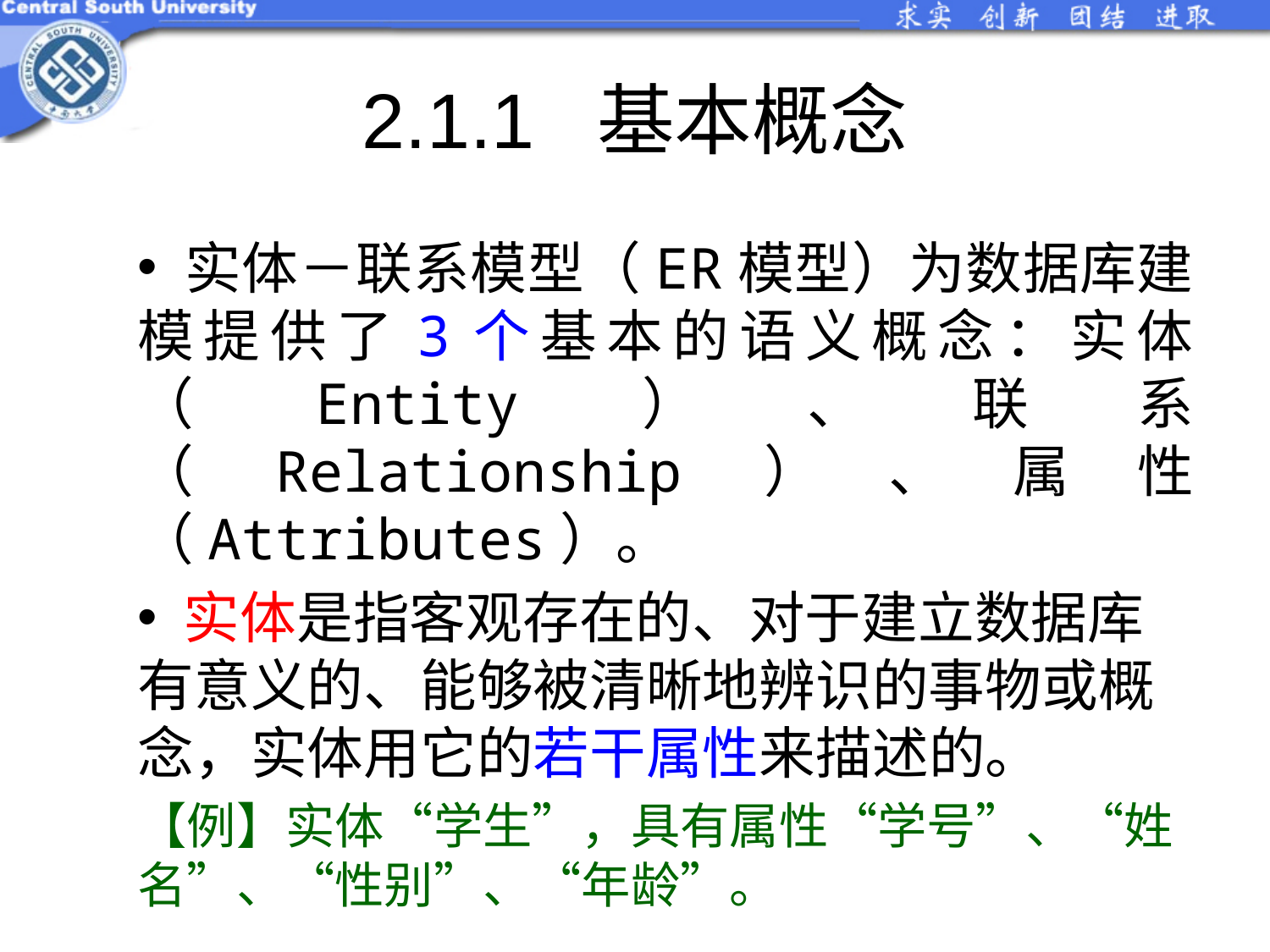

# 2.1.1  基本概念
 实体－联系模型（ER模型）为数据库建模提供了3个基本的语义概念：实体（Entity）、联系（Relationship）、属性（Attributes）。
 实体是指客观存在的、对于建立数据库有意义的、能够被清晰地辨识的事物或概念，实体用它的若干属性来描述的。
【例】实体“学生”，具有属性“学号”、“姓名”、“性别”、“年龄”。